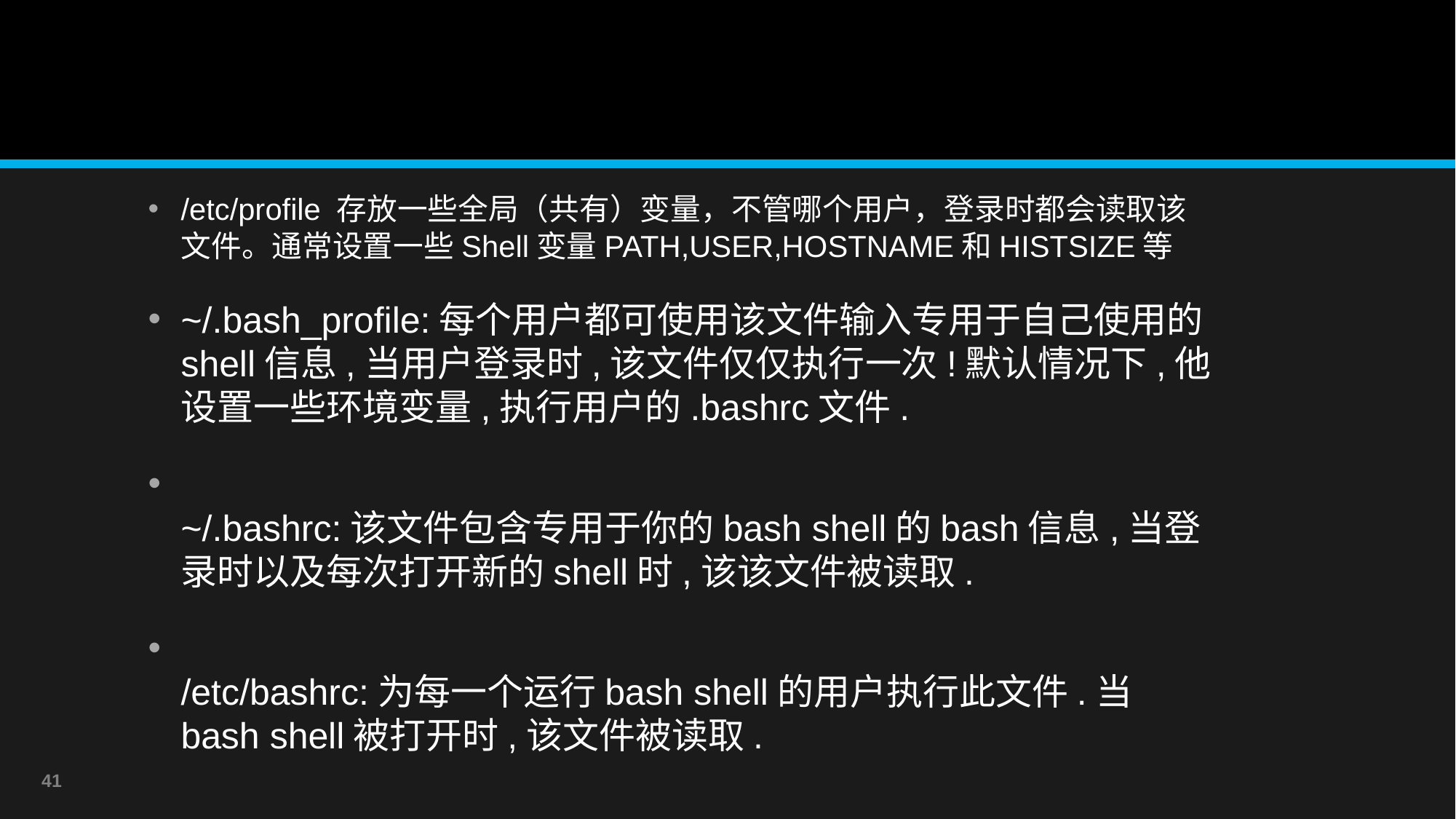

#
/etc/profile 存放一些全局（共有）变量，不管哪个用户，登录时都会读取该文件。通常设置一些Shell变量PATH,USER,HOSTNAME和HISTSIZE等
~/.bash_profile:每个用户都可使用该文件输入专用于自己使用的shell信息,当用户登录时,该文件仅仅执行一次!默认情况下,他设置一些环境变量,执行用户的.bashrc文件.
~/.bashrc:该文件包含专用于你的bash shell的bash信息,当登录时以及每次打开新的shell时,该该文件被读取.
/etc/bashrc:为每一个运行bash shell的用户执行此文件.当bash shell被打开时,该文件被读取.

41